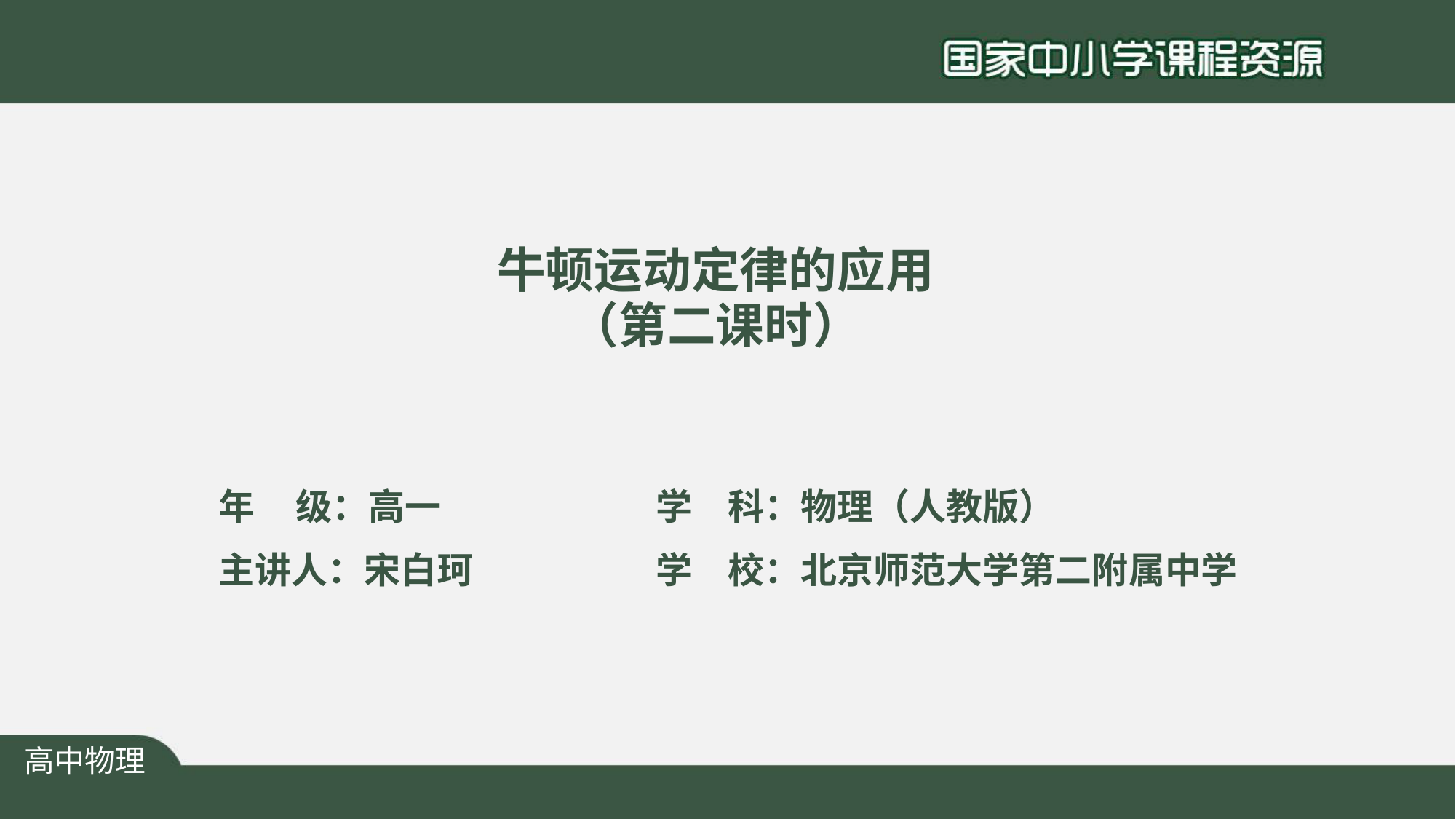

# 牛顿运动定律的应用
（第二课时）
| 年 级：高一 | 学 | 科：物理（人教版） |
| --- | --- | --- |
| 主讲人：宋白珂 | 学 | 校：北京师范大学第二附属中学 |
高中物理